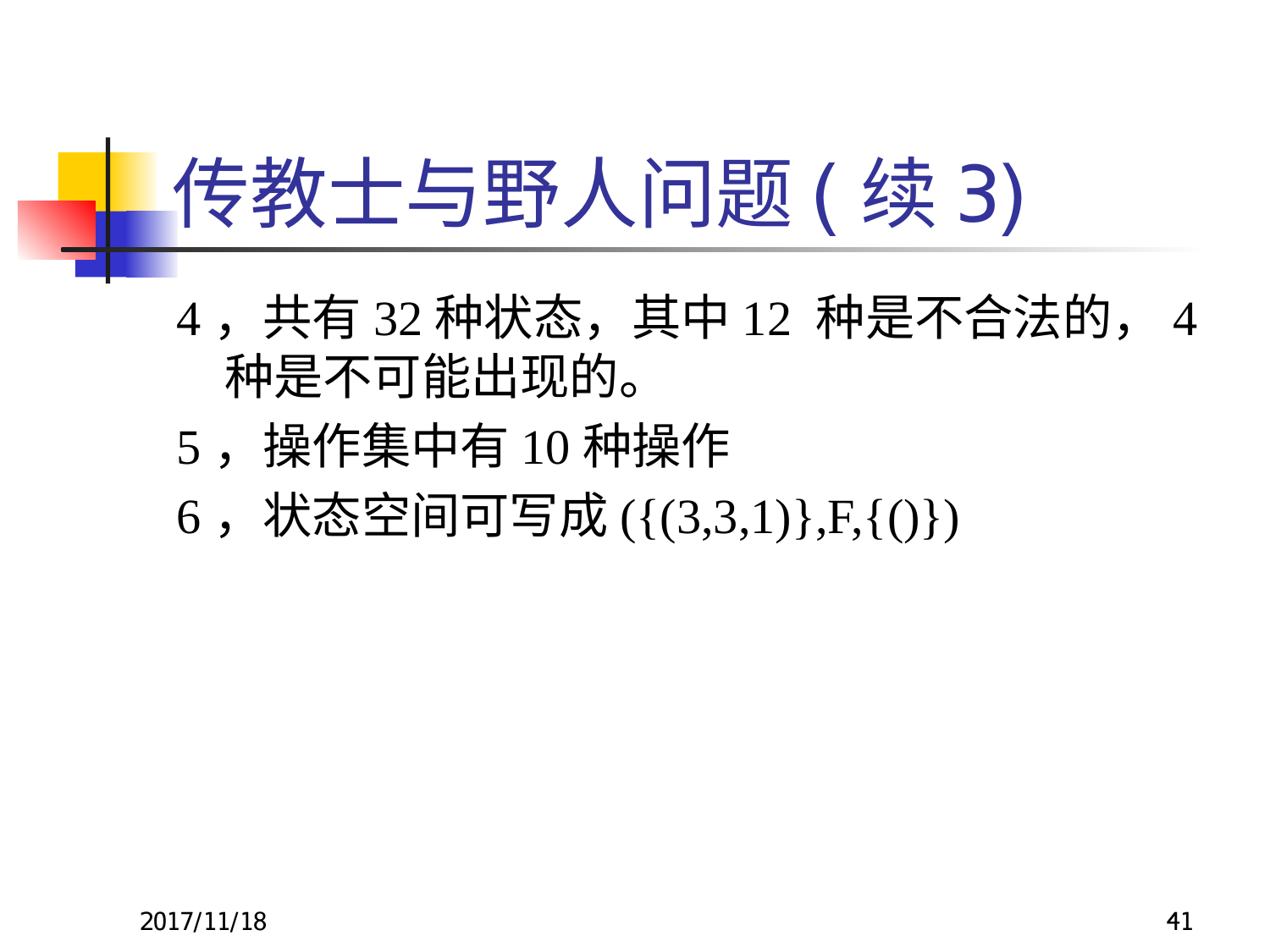

# 传教士与野人问题(续3)
4，共有32种状态，其中12 种是不合法的，4种是不可能出现的。
5，操作集中有10种操作
6，状态空间可写成({(3,3,1)},F,{()})

2017/11/18
41